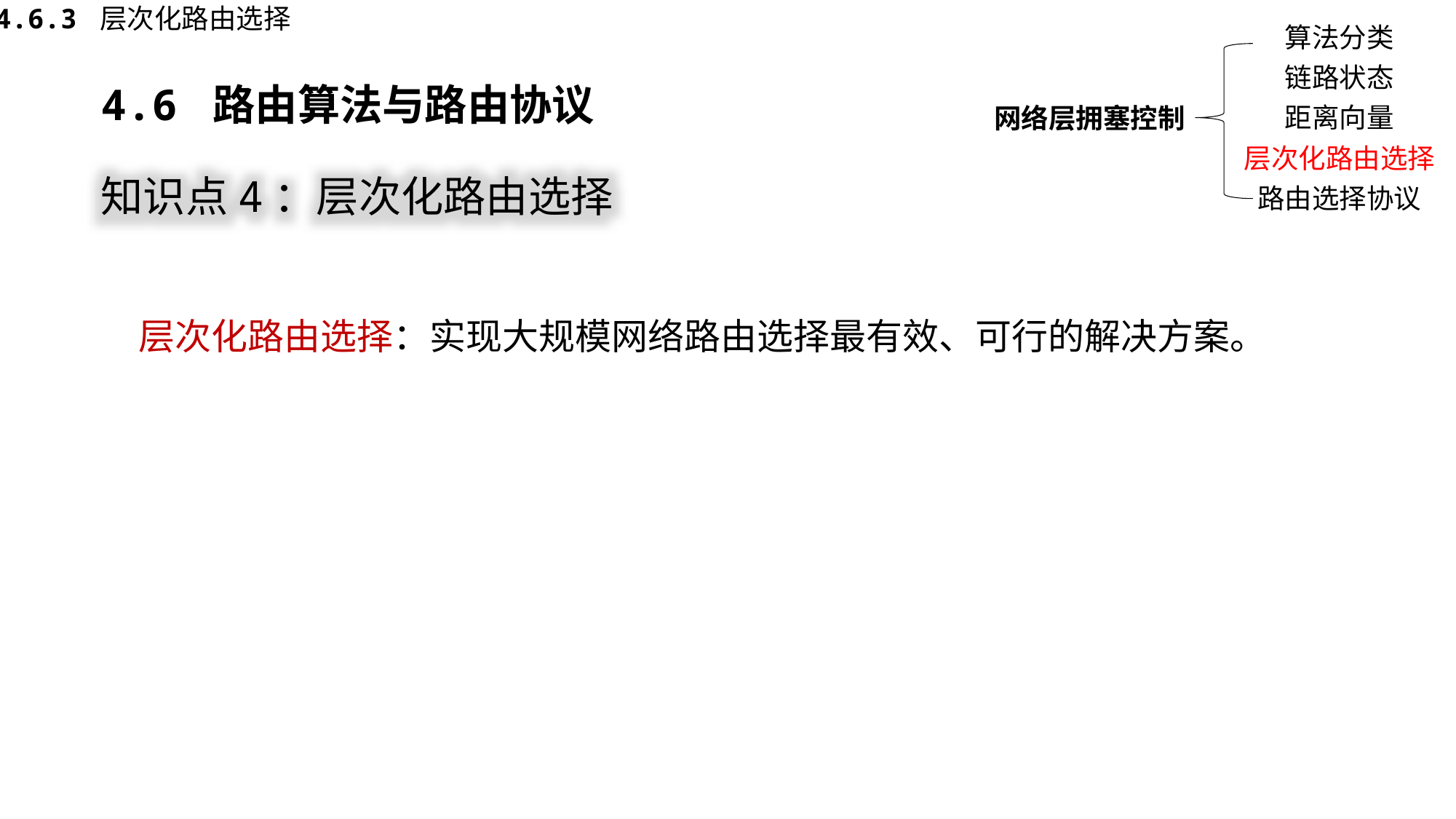

4.6.3 层次化路由选择
算法分类

链路状态
网络层拥塞控制
距离向量
层次化路由选择
路由选择协议
4.6 路由算法与路由协议
知识点4：层次化路由选择
层次化路由选择：实现大规模网络路由选择最有效、可行的解决方案。